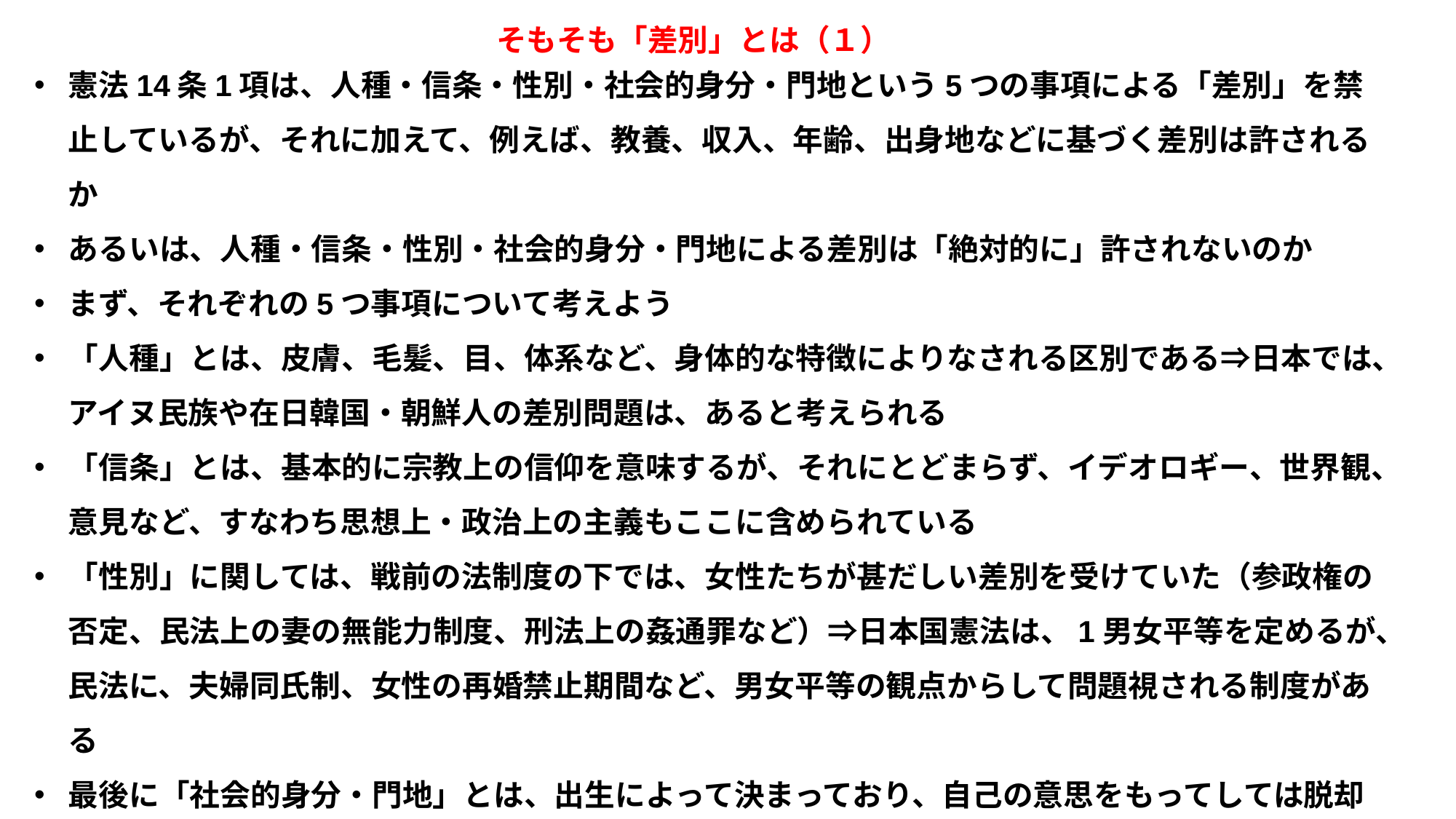

そもそも「差別」とは（１）
憲法14条1項は、人種・信条・性別・社会的身分・門地という5つの事項による「差別」を禁止しているが、それに加えて、例えば、教養、収入、年齢、出身地などに基づく差別は許されるか
あるいは、人種・信条・性別・社会的身分・門地による差別は「絶対的に」許されないのか
まず、それぞれの5つ事項について考えよう
「人種」とは、皮膚、毛髪、目、体系など、身体的な特徴によりなされる区別である⇒日本では、アイヌ民族や在日韓国・朝鮮人の差別問題は、あると考えられる
「信条」とは、基本的に宗教上の信仰を意味するが、それにとどまらず、イデオロギー、世界観、意見など、すなわち思想上・政治上の主義もここに含められている
「性別」に関しては、戦前の法制度の下では、女性たちが甚だしい差別を受けていた（参政権の否定、民法上の妻の無能力制度、刑法上の姦通罪など）⇒日本国憲法は、1男女平等を定めるが、民法に、夫婦同氏制、女性の再婚禁止期間など、男女平等の観点からして問題視される制度がある
最後に「社会的身分・門地」とは、出生によって決まっており、自己の意思をもってしては脱却することが出来ない固定した地位と考えられる